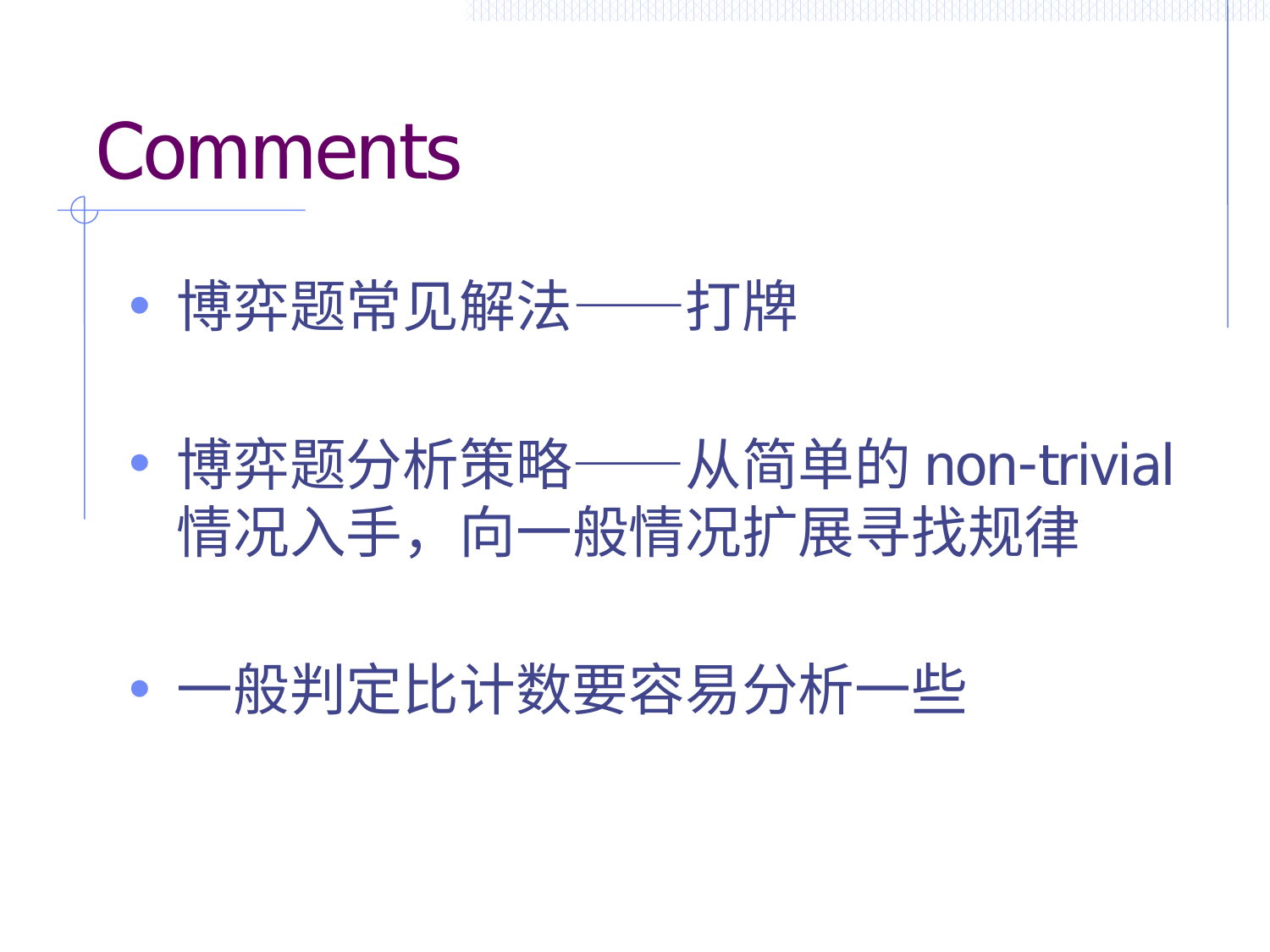

# Comments
博弈题常见解法——打牌

博弈题分析策略——从简单的non-trivial情况入手，向一般情况扩展寻找规律

一般判定比计数要容易分析一些